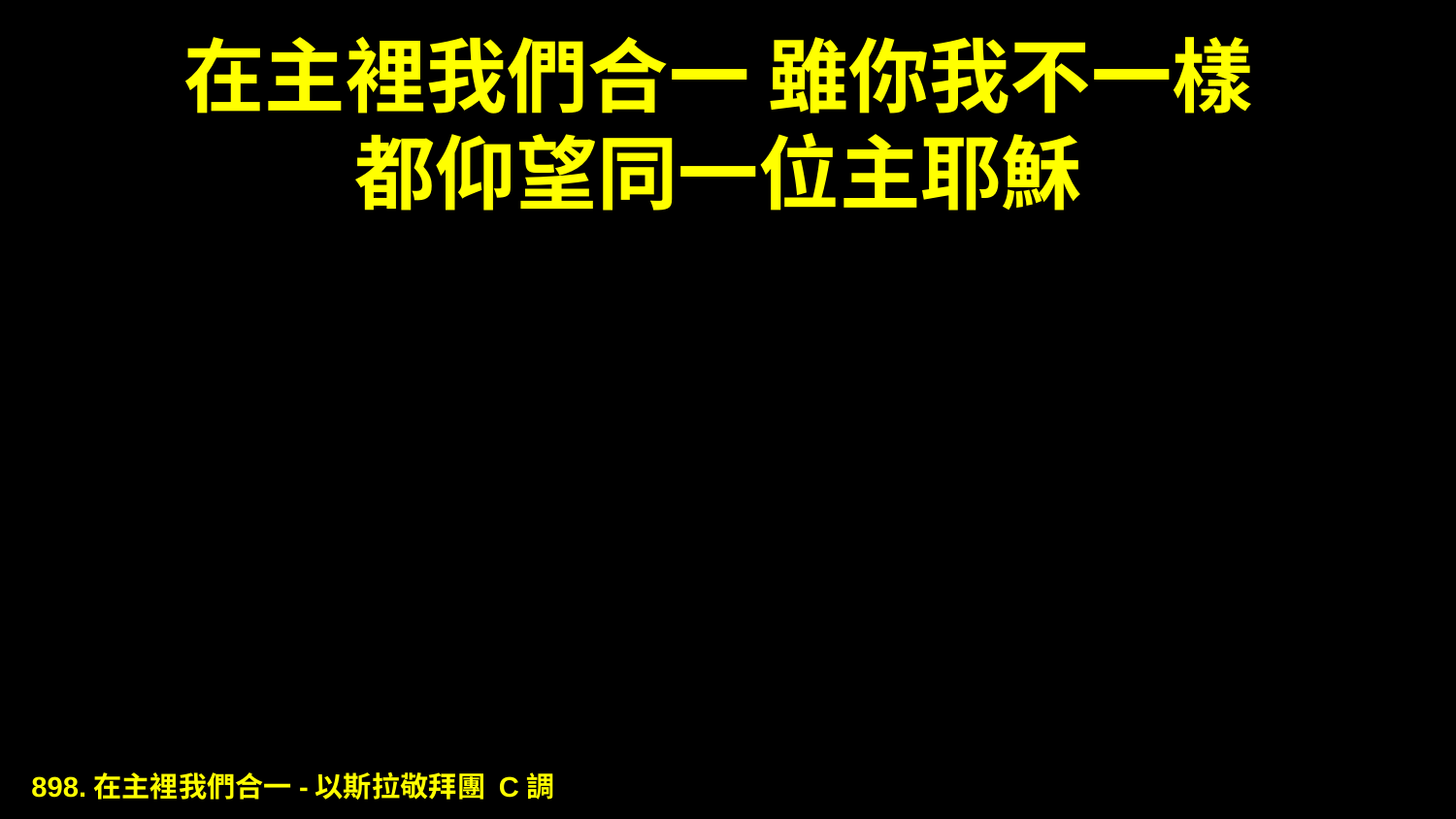

# 在主裡我們合一 雖你我不一樣 都仰望同一位主耶穌
898.在主裡我們合一-以斯拉敬拜團 C調